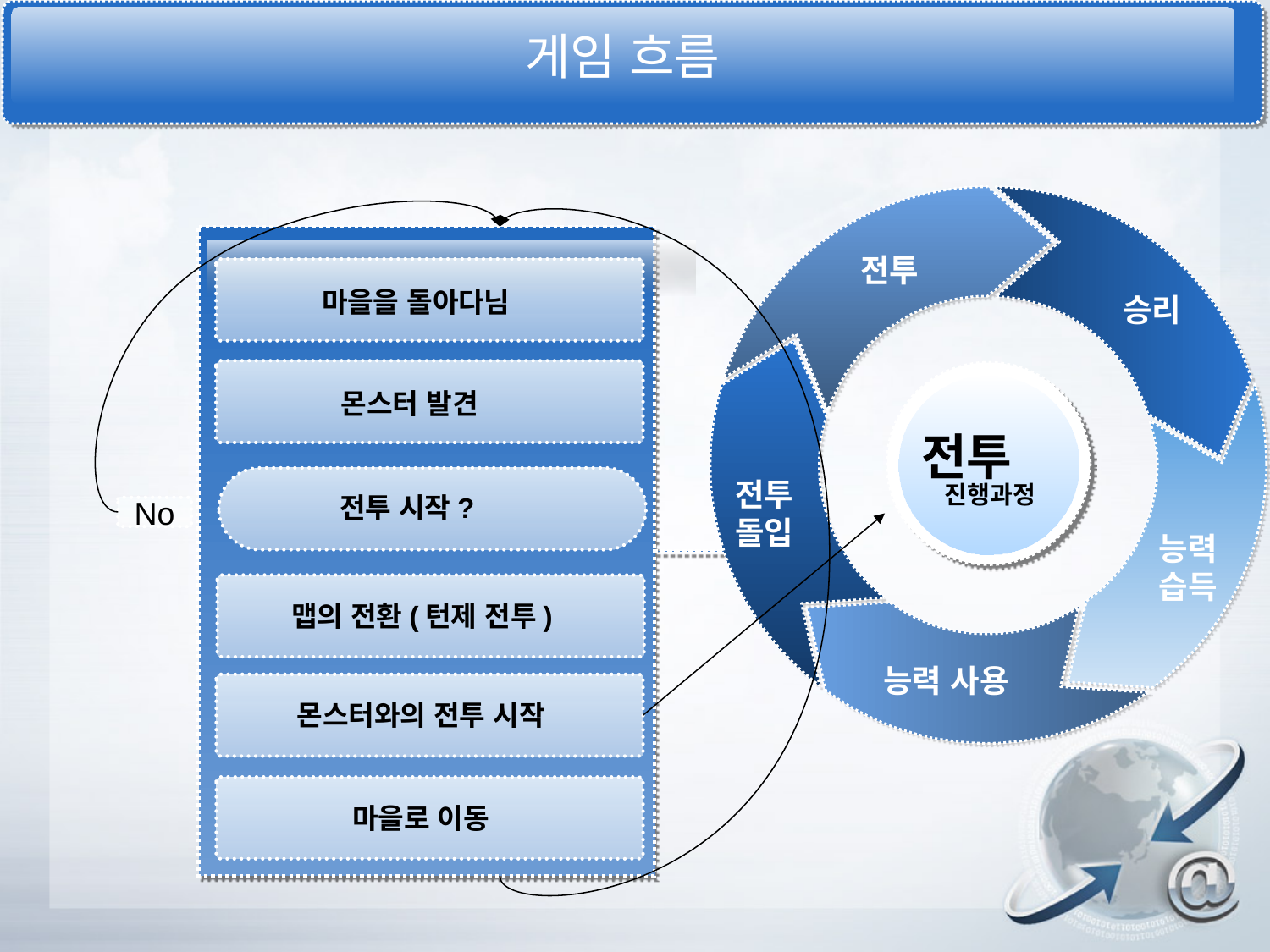

게임 흐름

전투
승리

전투
   진행과정
전투
돌입
능력
습득

능력 사용

마을을 돌아다님

몬스터 발견

전투 시작?
No

맵의 전환(턴제 전투)

몬스터와의 전투 시작

마을로 이동